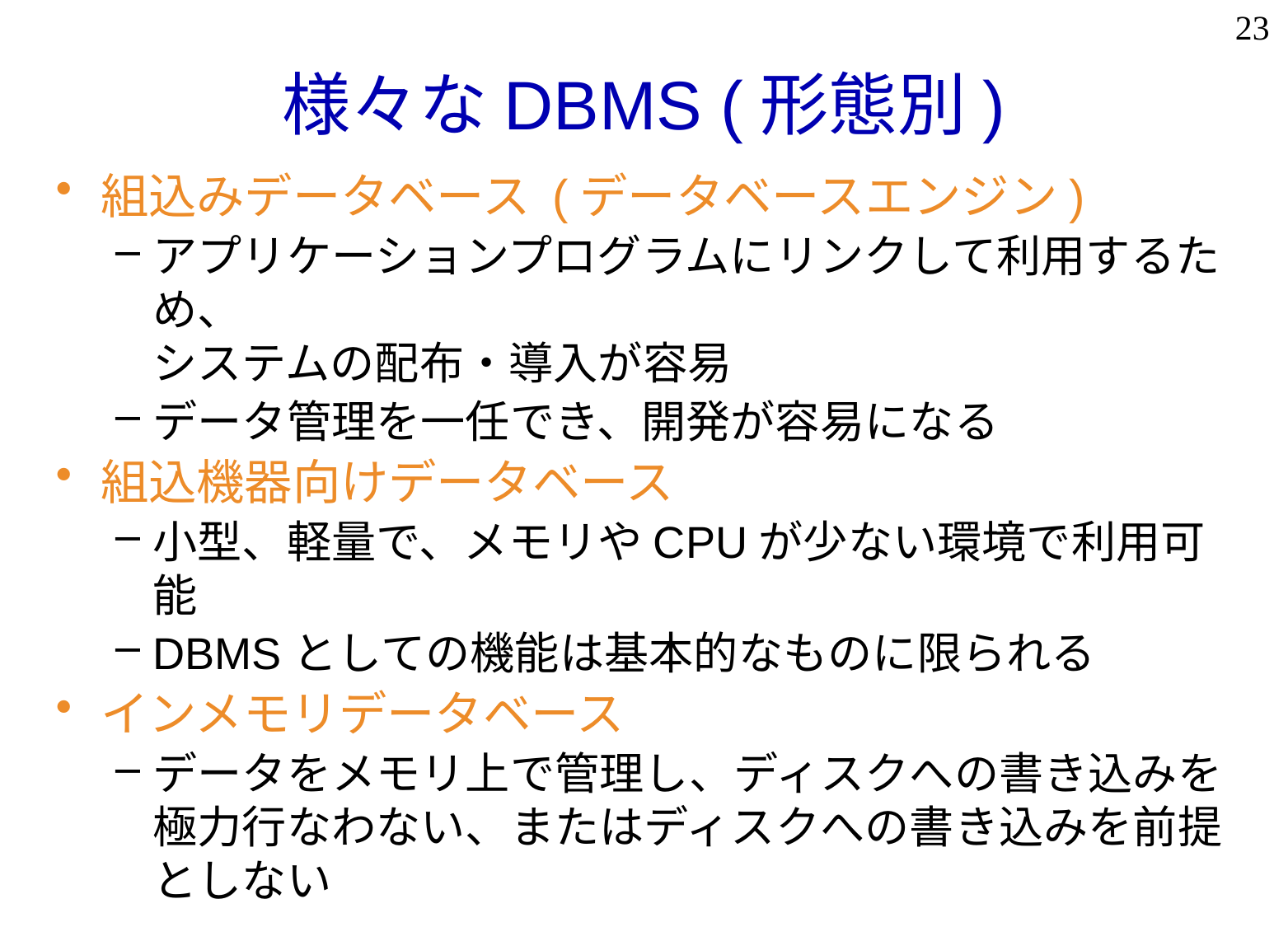

23
# 様々なDBMS (形態別)
組込みデータベース (データベースエンジン)
アプリケーションプログラムにリンクして利用するため、
システムの配布・導入が容易
データ管理を一任でき、開発が容易になる
組込機器向けデータベース
小型、軽量で、メモリやCPUが少ない環境で利用可能
DBMSとしての機能は基本的なものに限られる
インメモリデータベース
データをメモリ上で管理し、ディスクへの書き込みを極力行なわない、またはディスクへの書き込みを前提としない